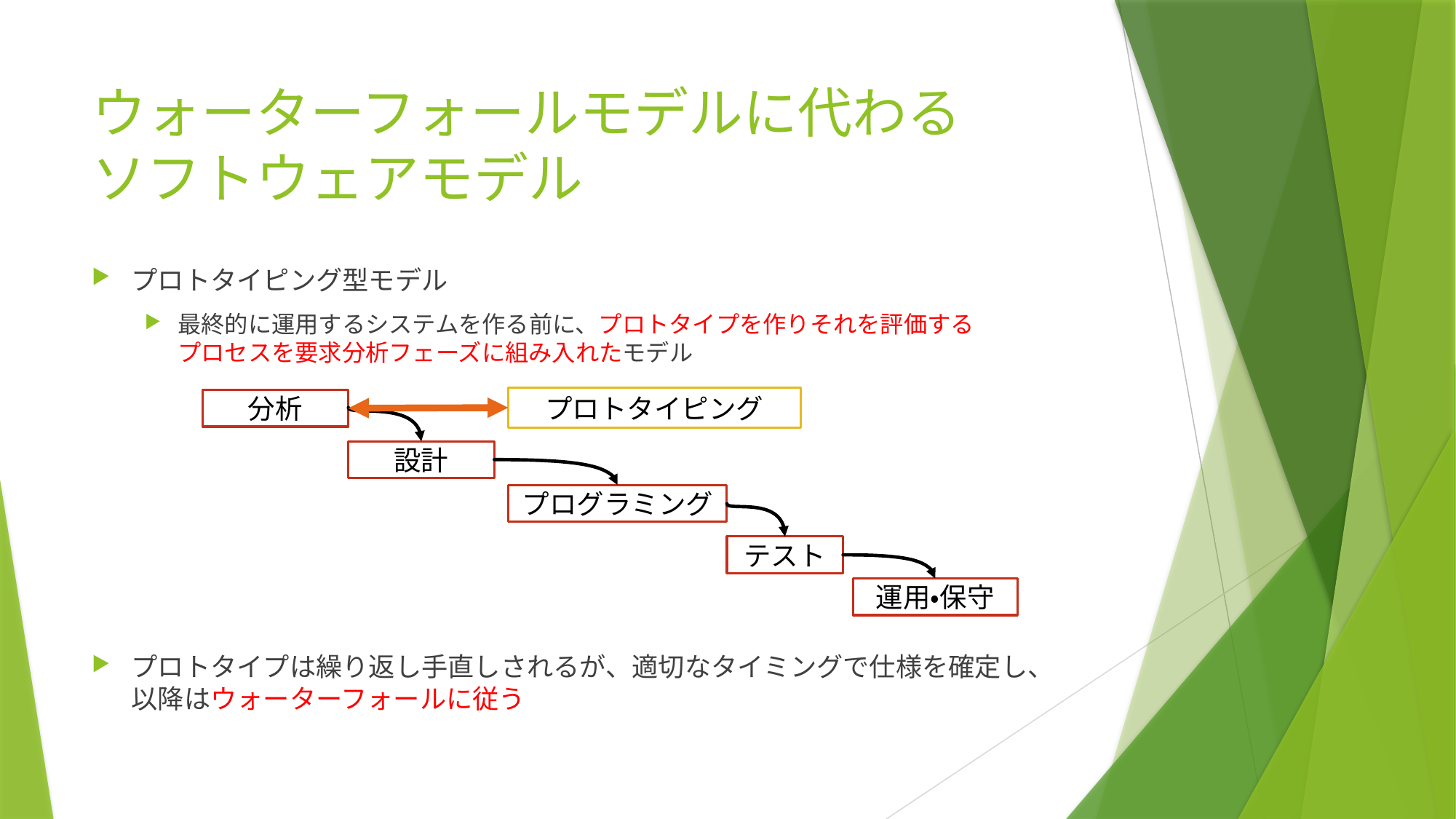

# ウォーターフォールモデルに代わる ソフトウェアモデル
プロトタイピング型モデル
最終的に運用するシステムを作る前に、プロトタイプを作りそれを評価する
プロセスを要求分析フェーズに組み入れたモデル

プロトタイプは繰り返し手直しされるが、適切なタイミングで仕様を確定し、
以降はウォーターフォールに従う

プロトタイピング
分析
設計
プログラミング
テスト
運用・保守